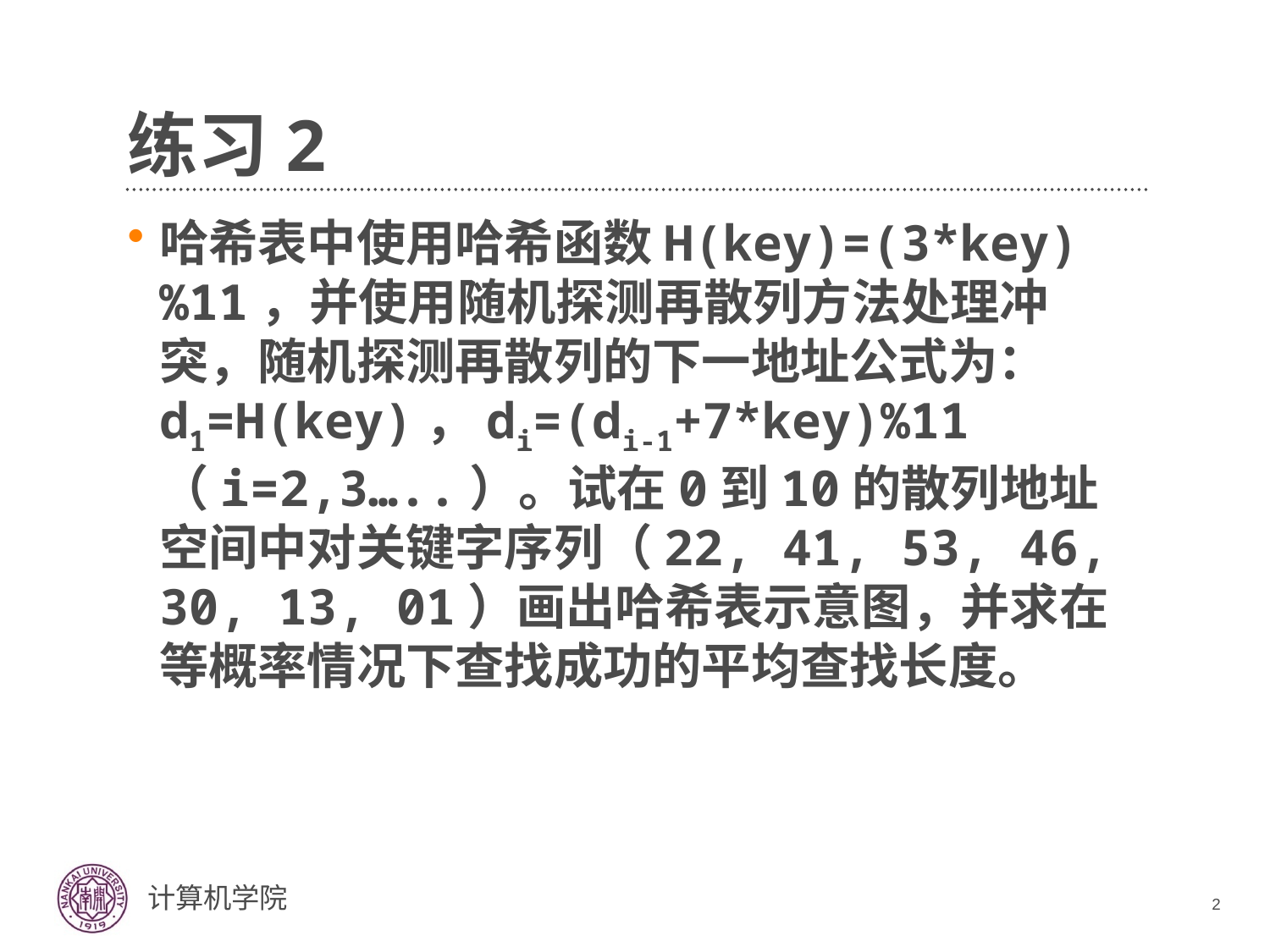

# 练习2
哈希表中使用哈希函数H(key)=(3*key)%11，并使用随机探测再散列方法处理冲突，随机探测再散列的下一地址公式为：d1=H(key)，di=(di-1+7*key)%11 （i=2,3…..）。试在0到10的散列地址空间中对关键字序列（22, 41, 53, 46, 30, 13, 01）画出哈希表示意图，并求在等概率情况下查找成功的平均查找长度。
2